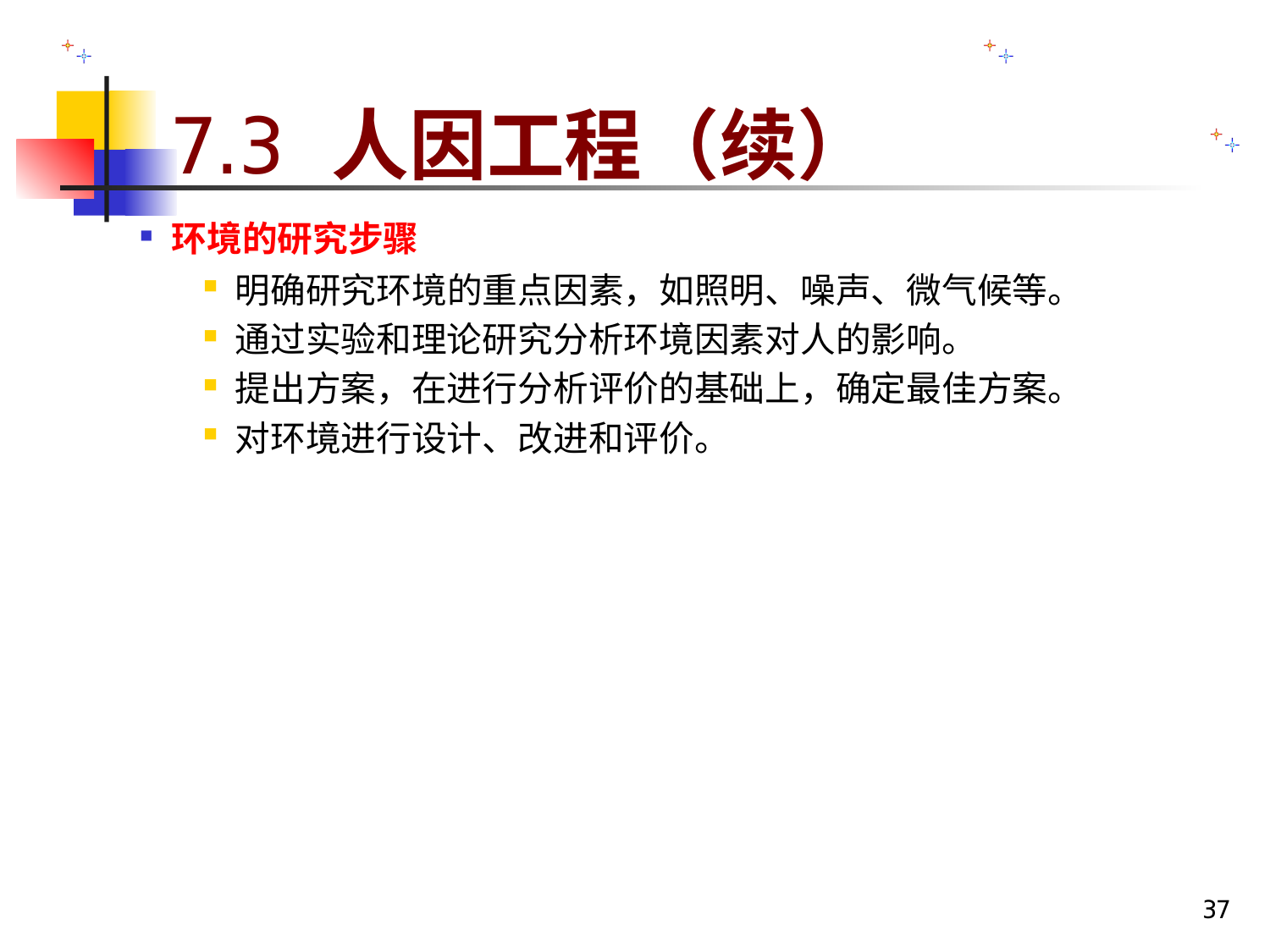

# 7.3 人因工程（续）
环境的研究步骤
明确研究环境的重点因素，如照明、噪声、微气候等。
通过实验和理论研究分析环境因素对人的影响。
提出方案，在进行分析评价的基础上，确定最佳方案。
对环境进行设计、改进和评价。

37